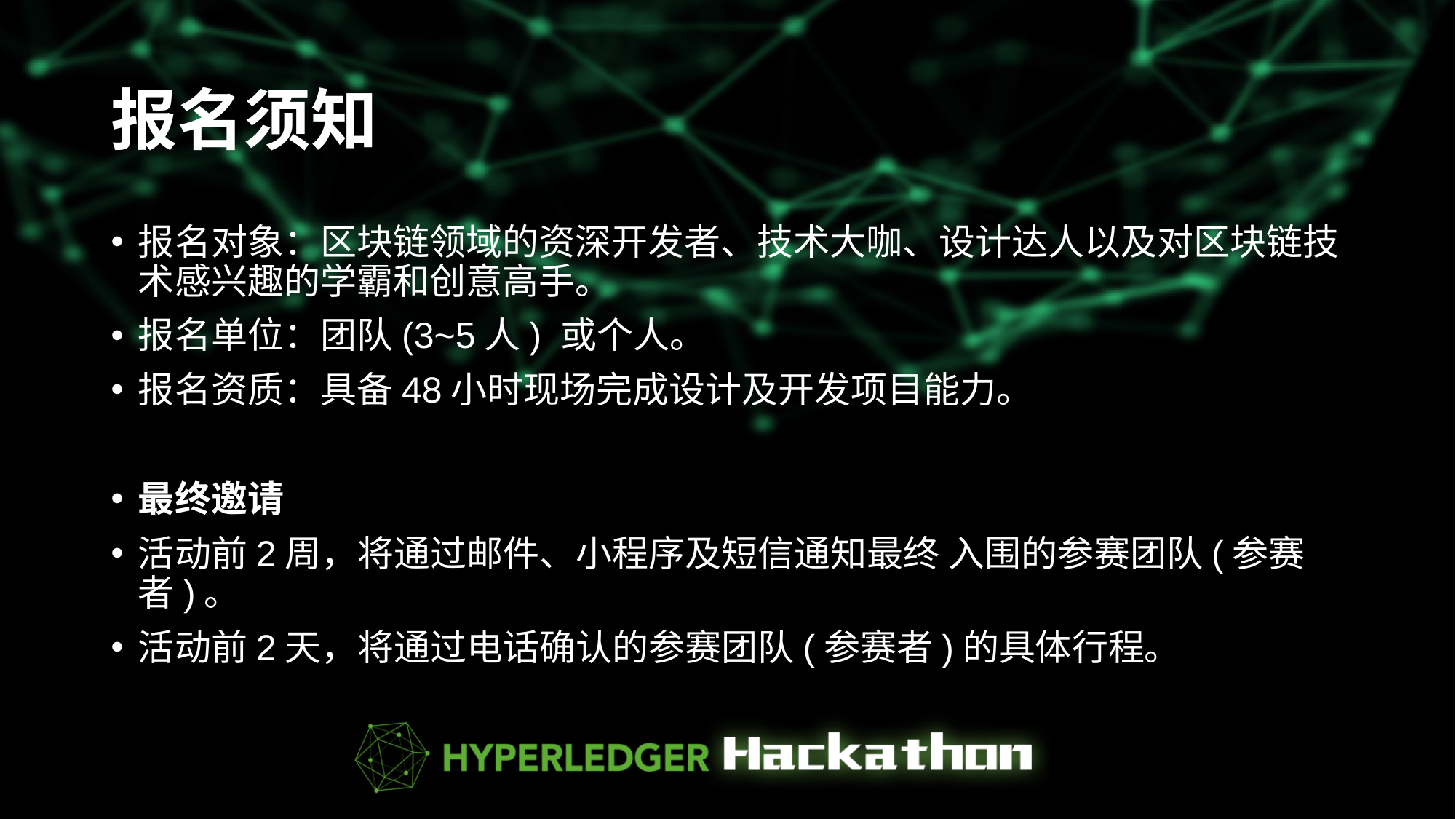

# 报名须知
报名对象：区块链领域的资深开发者、技术大咖、设计达人以及对区块链技术感兴趣的学霸和创意高手。
报名单位：团队(3~5人) 或个人。
报名资质：具备48小时现场完成设计及开发项目能力。

最终邀请
活动前2周，将通过邮件、小程序及短信通知最终 入围的参赛团队(参赛者)。
活动前2天，将通过电话确认的参赛团队(参赛者)的具体行程。